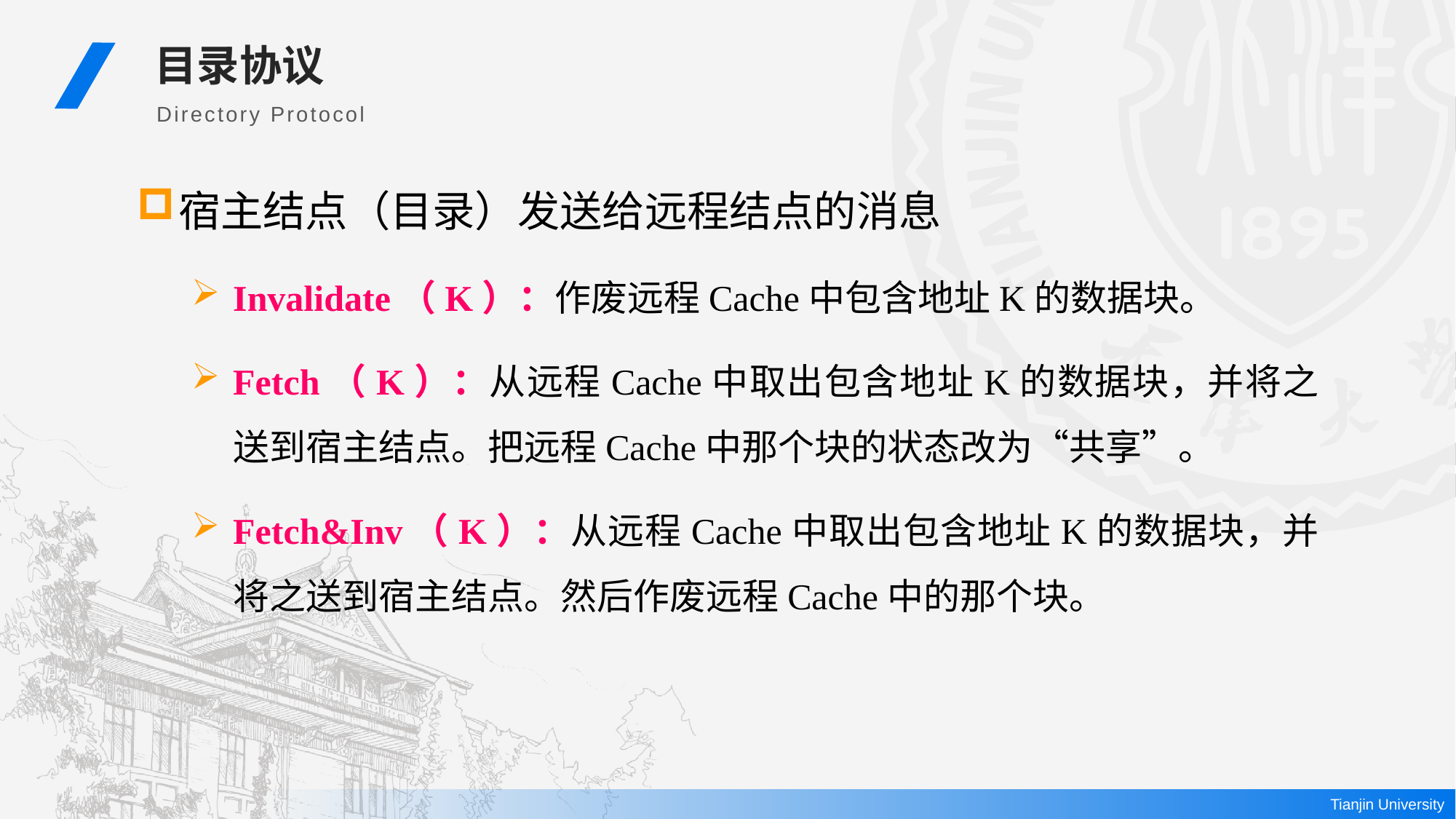

目录协议
Directory Protocol
宿主结点（目录）发送给远程结点的消息
Invalidate（K）：作废远程Cache中包含地址K的数据块。
Fetch（K）：从远程Cache中取出包含地址K的数据块，并将之送到宿主结点。把远程Cache中那个块的状态改为“共享”。
Fetch&Inv（K）：从远程Cache中取出包含地址K的数据块，并将之送到宿主结点。然后作废远程Cache中的那个块。